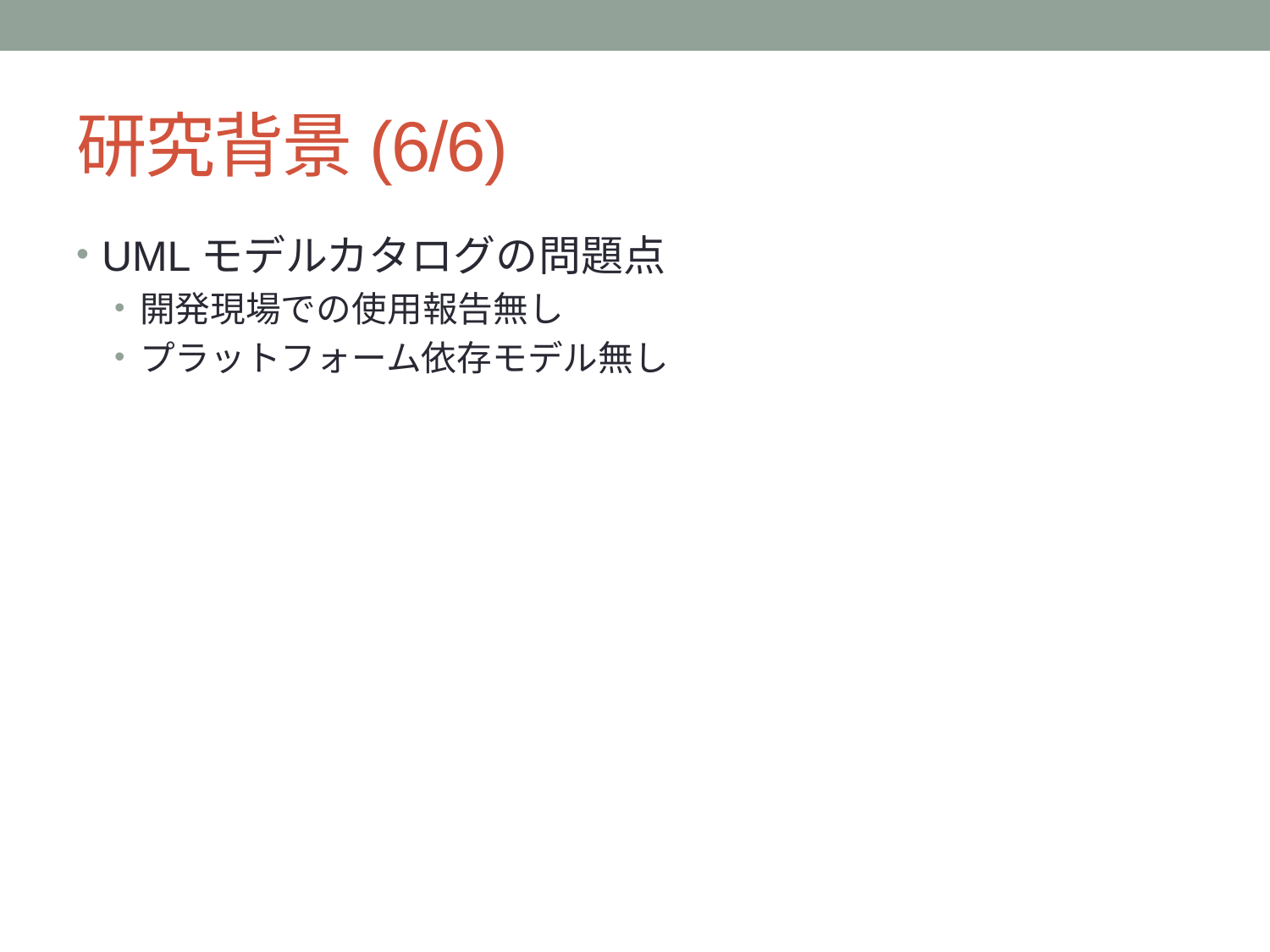

# 研究背景(6/6)
UMLモデルカタログの問題点
開発現場での使用報告無し
プラットフォーム依存モデル無し